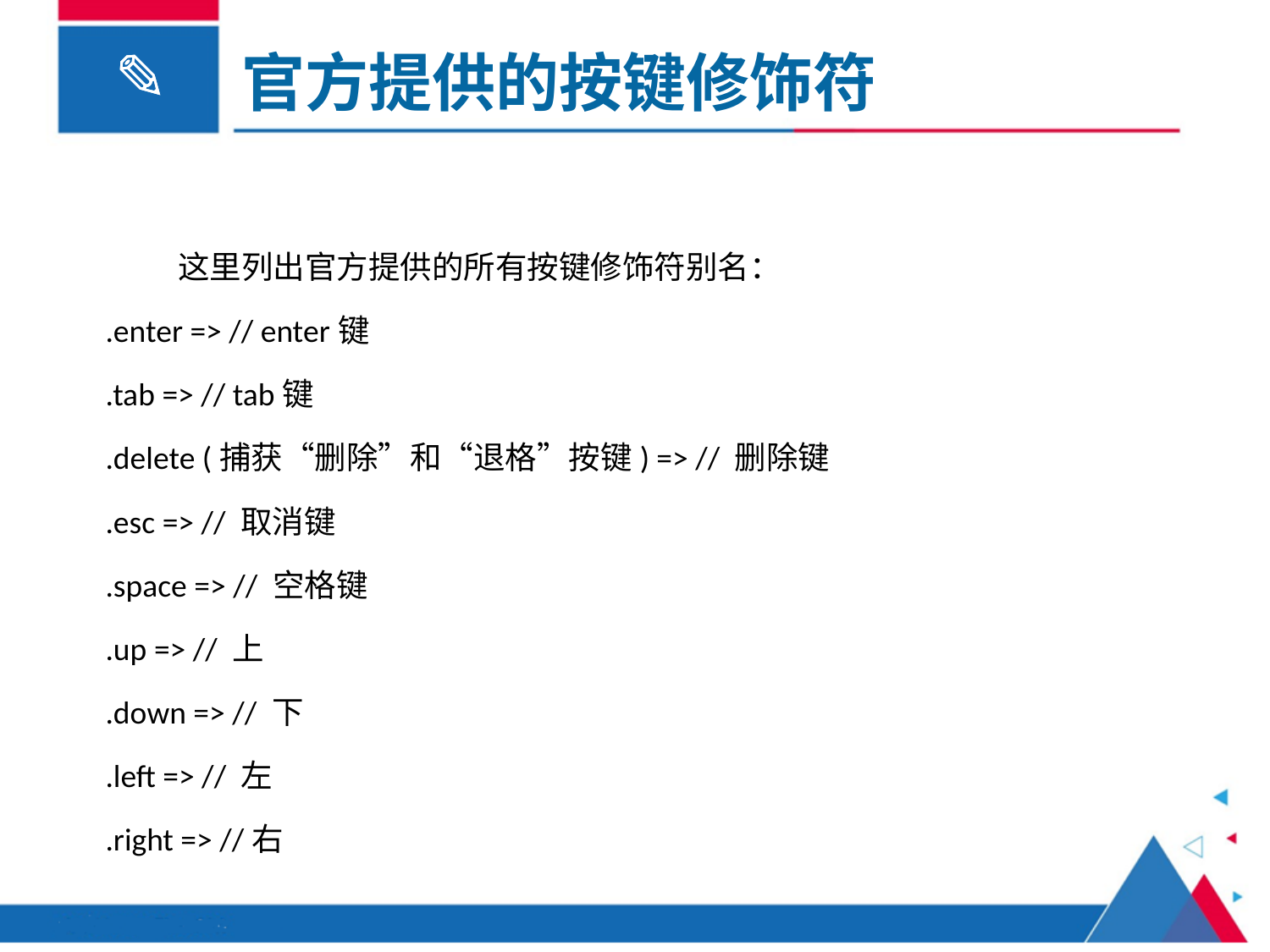

官方提供的按键修饰符
         这里列出官方提供的所有按键修饰符别名：
.enter => // enter键
.tab => // tab键
.delete (捕获“删除”和“退格”按键) => // 删除键
.esc => // 取消键
.space => // 空格键
.up => // 上
.down => // 下
.left => // 左
.right => //右